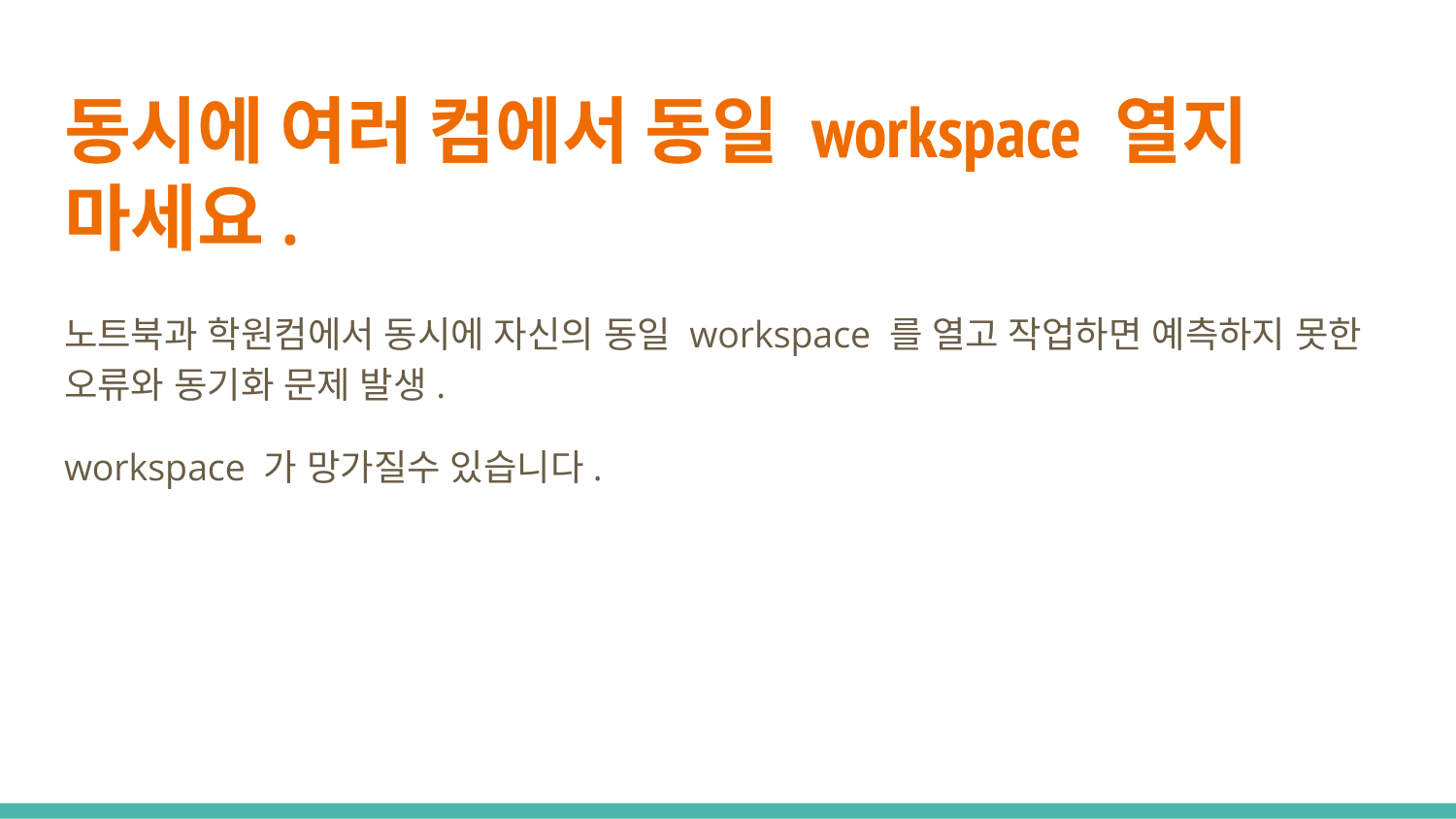

# 동시에 여러 컴에서 동일 workspace 열지 마세요.
노트북과 학원컴에서 동시에 자신의 동일 workspace 를 열고 작업하면 예측하지 못한 오류와 동기화 문제 발생.
workspace 가 망가질수 있습니다.